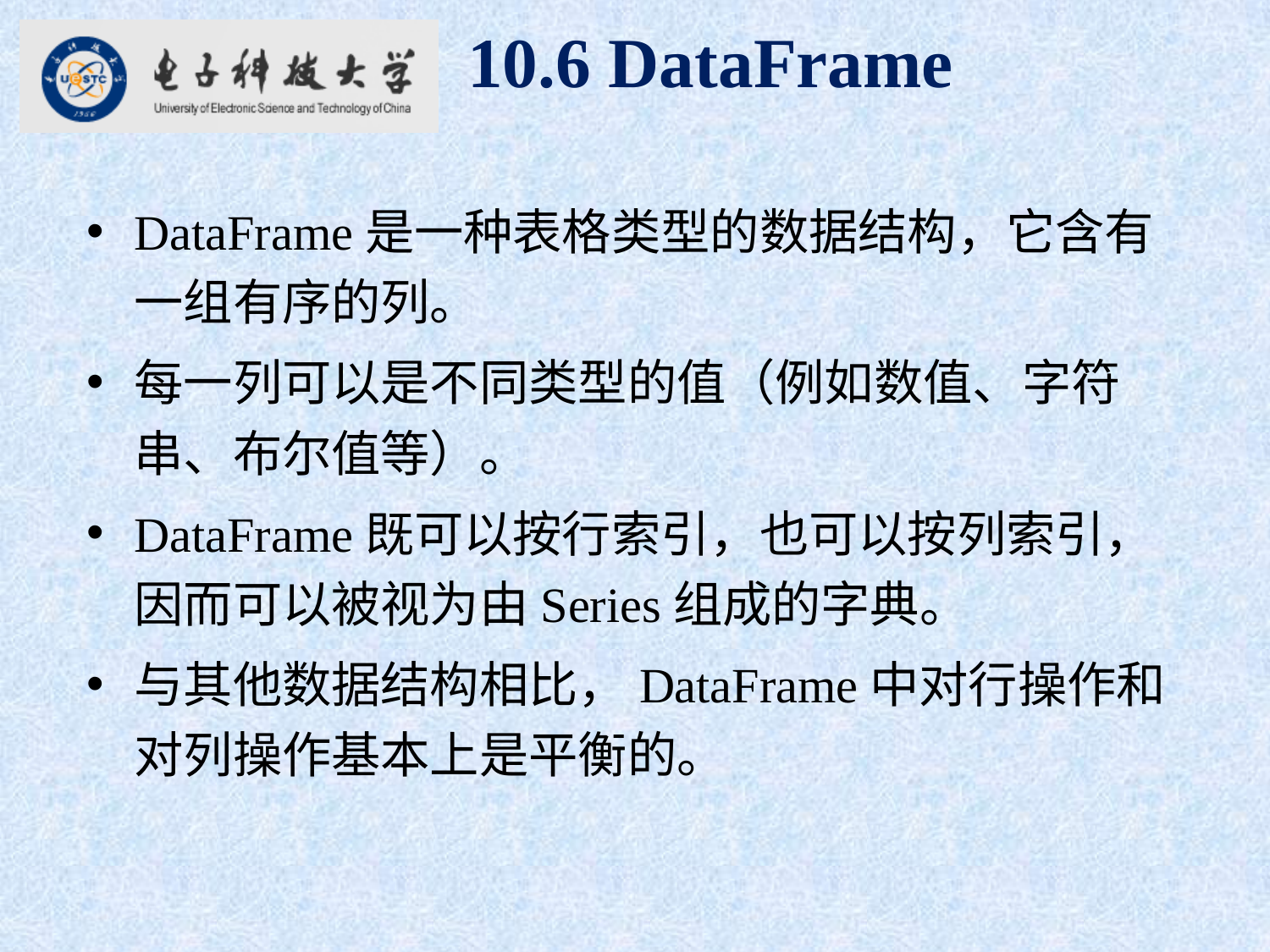

10.6 DataFrame
DataFrame是一种表格类型的数据结构，它含有一组有序的列。
每一列可以是不同类型的值（例如数值、字符串、布尔值等）。
DataFrame既可以按行索引，也可以按列索引，因而可以被视为由Series组成的字典。
与其他数据结构相比，DataFrame中对行操作和对列操作基本上是平衡的。